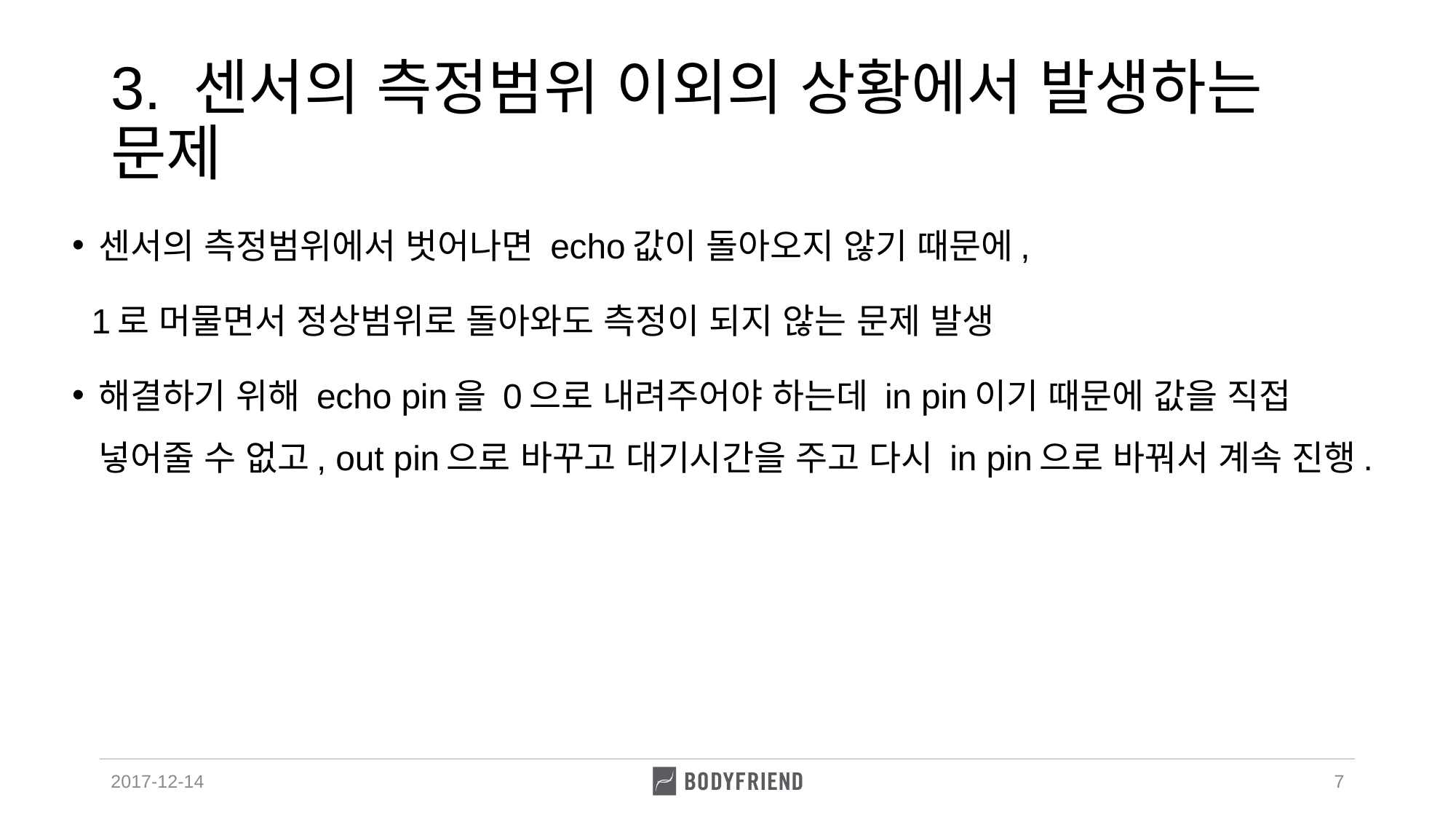

# 3. 센서의 측정범위 이외의 상황에서 발생하는 문제
센서의 측정범위에서 벗어나면 echo값이 돌아오지 않기 때문에,
  1로 머물면서 정상범위로 돌아와도 측정이 되지 않는 문제 발생
해결하기 위해 echo pin을 0으로 내려주어야 하는데 in pin이기 때문에 값을 직접 넣어줄 수 없고, out pin으로 바꾸고 대기시간을 주고 다시 in pin으로 바꿔서 계속 진행.

2017-12-14
7